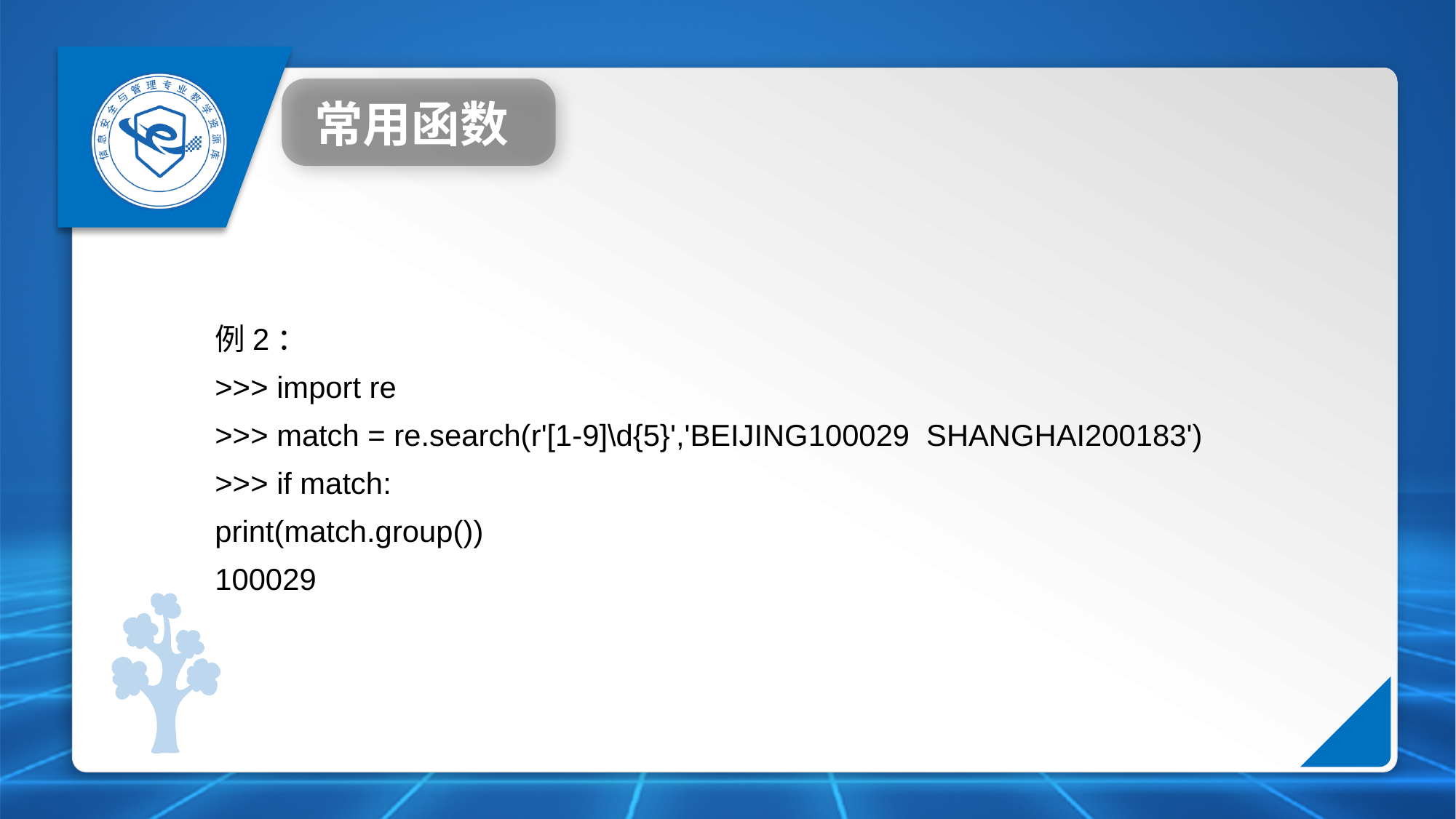

常用函数
例2：
>>> import re
>>> match = re.search(r'[1-9]\d{5}','BEIJING100029  SHANGHAI200183')
>>> if match:
print(match.group())
100029